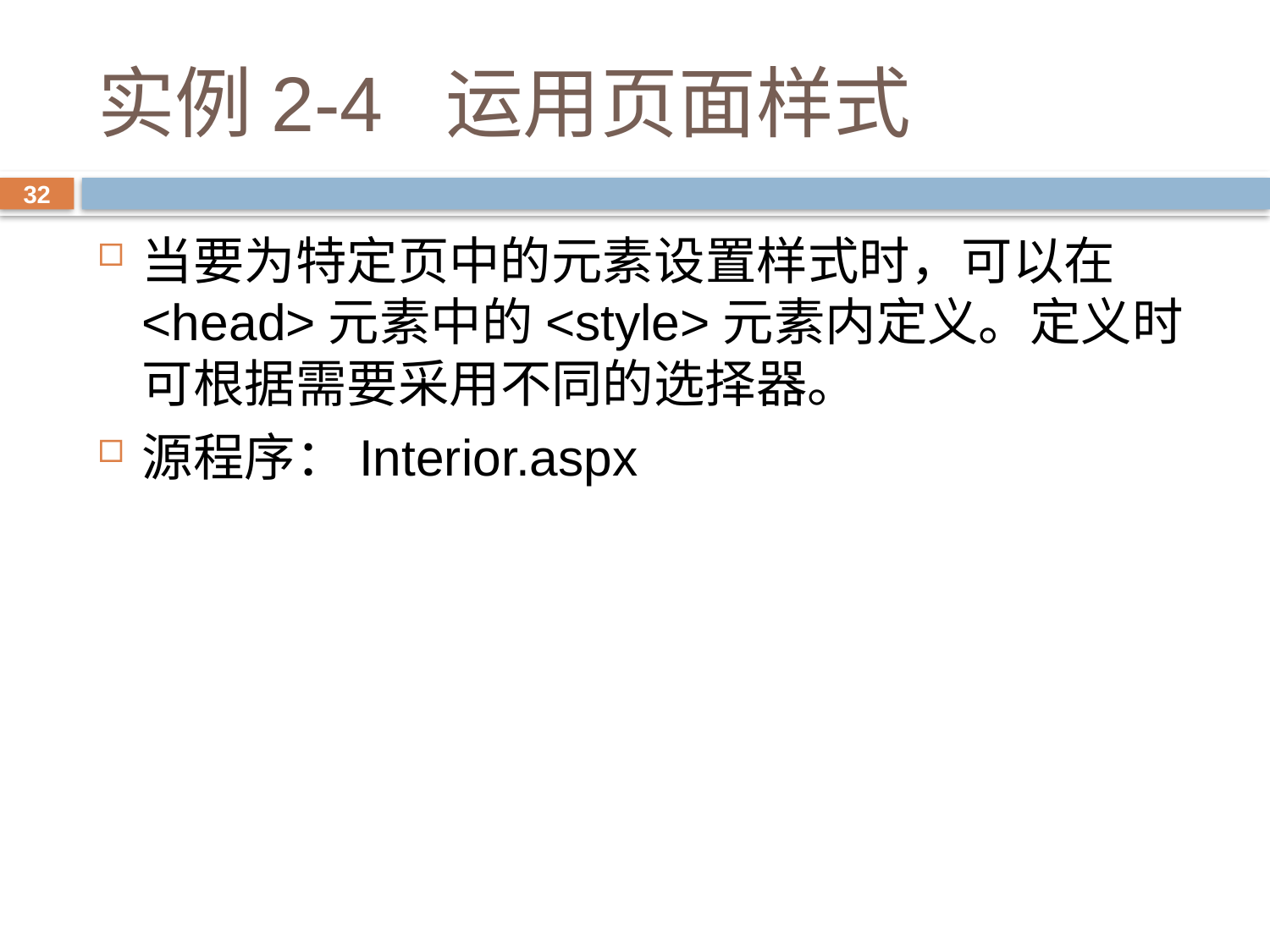

# 实例2-4  运用页面样式
32
当要为特定页中的元素设置样式时，可以在<head>元素中的<style>元素内定义。定义时可根据需要采用不同的选择器。
源程序：Interior.aspx